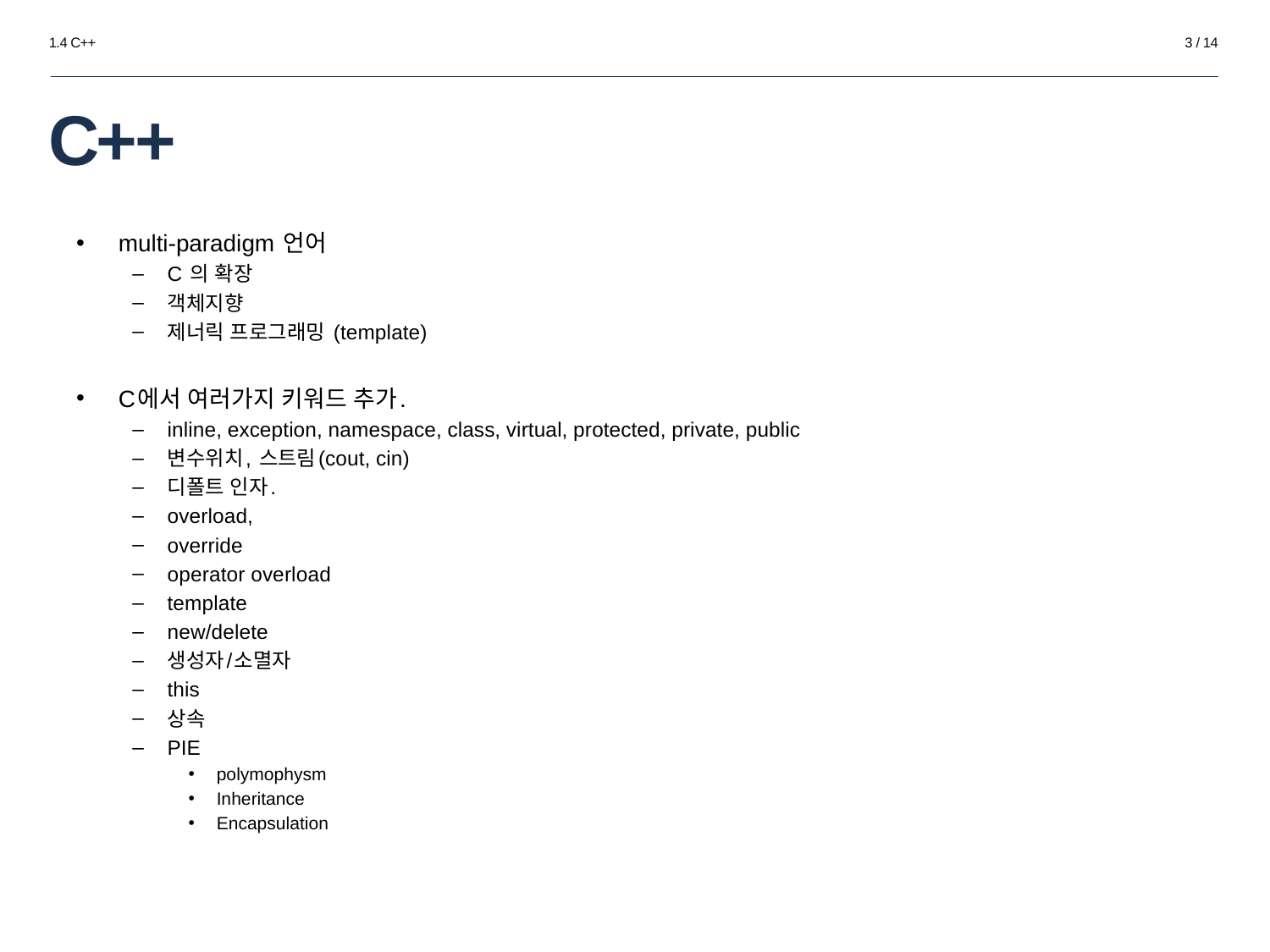

1.4 C++
3 / 14
# C++
multi-paradigm 언어
C 의 확장
객체지향
제너릭 프로그래밍 (template)

C에서 여러가지 키워드 추가.
inline, exception, namespace, class, virtual, protected, private, public
변수위치, 스트림(cout, cin)
디폴트 인자.
overload,
override
operator overload
template
new/delete
생성자/소멸자
this
상속
PIE
polymophysm
Inheritance
Encapsulation